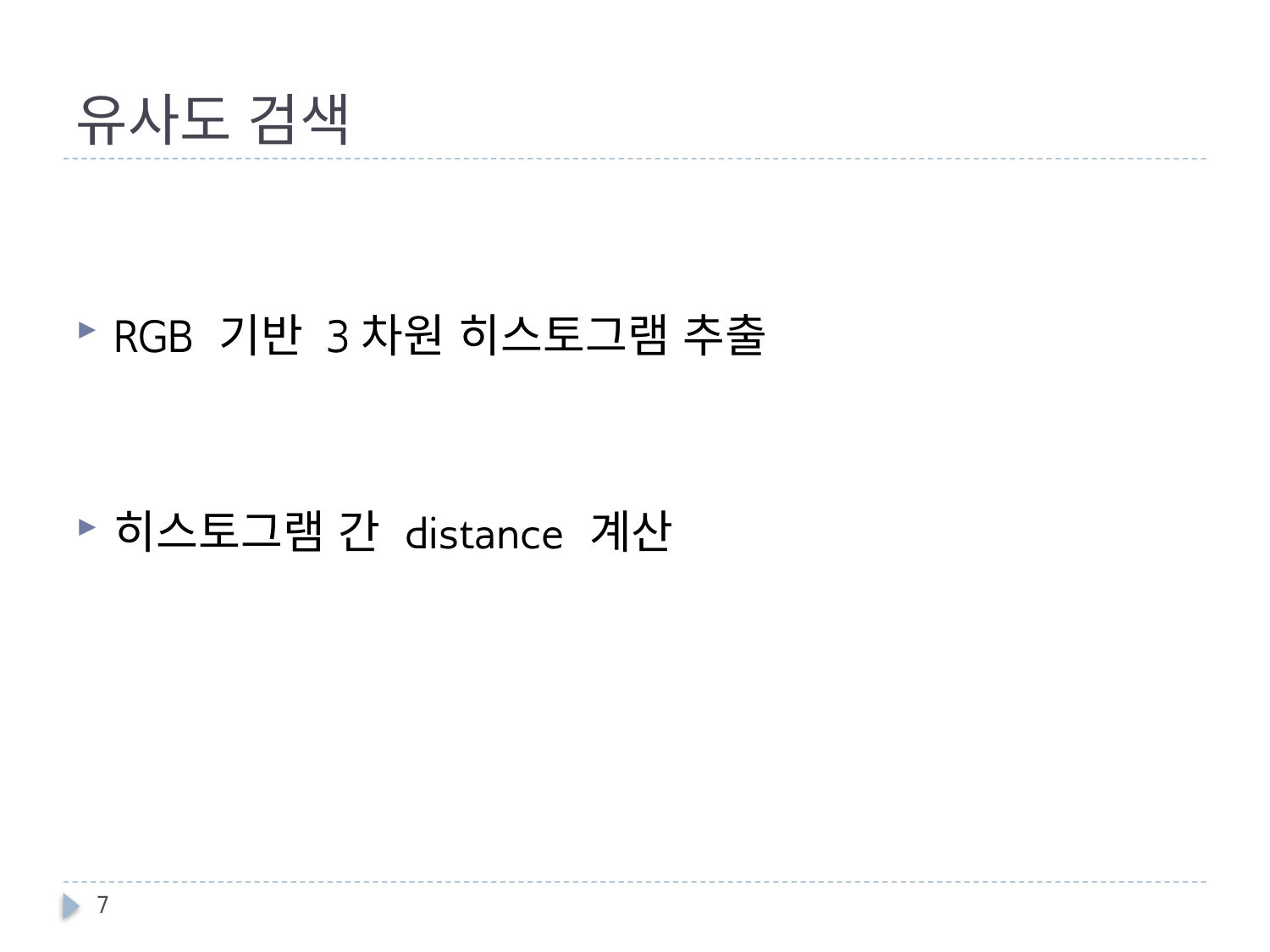

# 유사도 검색

RGB 기반 3차원 히스토그램 추출

히스토그램 간 distance 계산
7